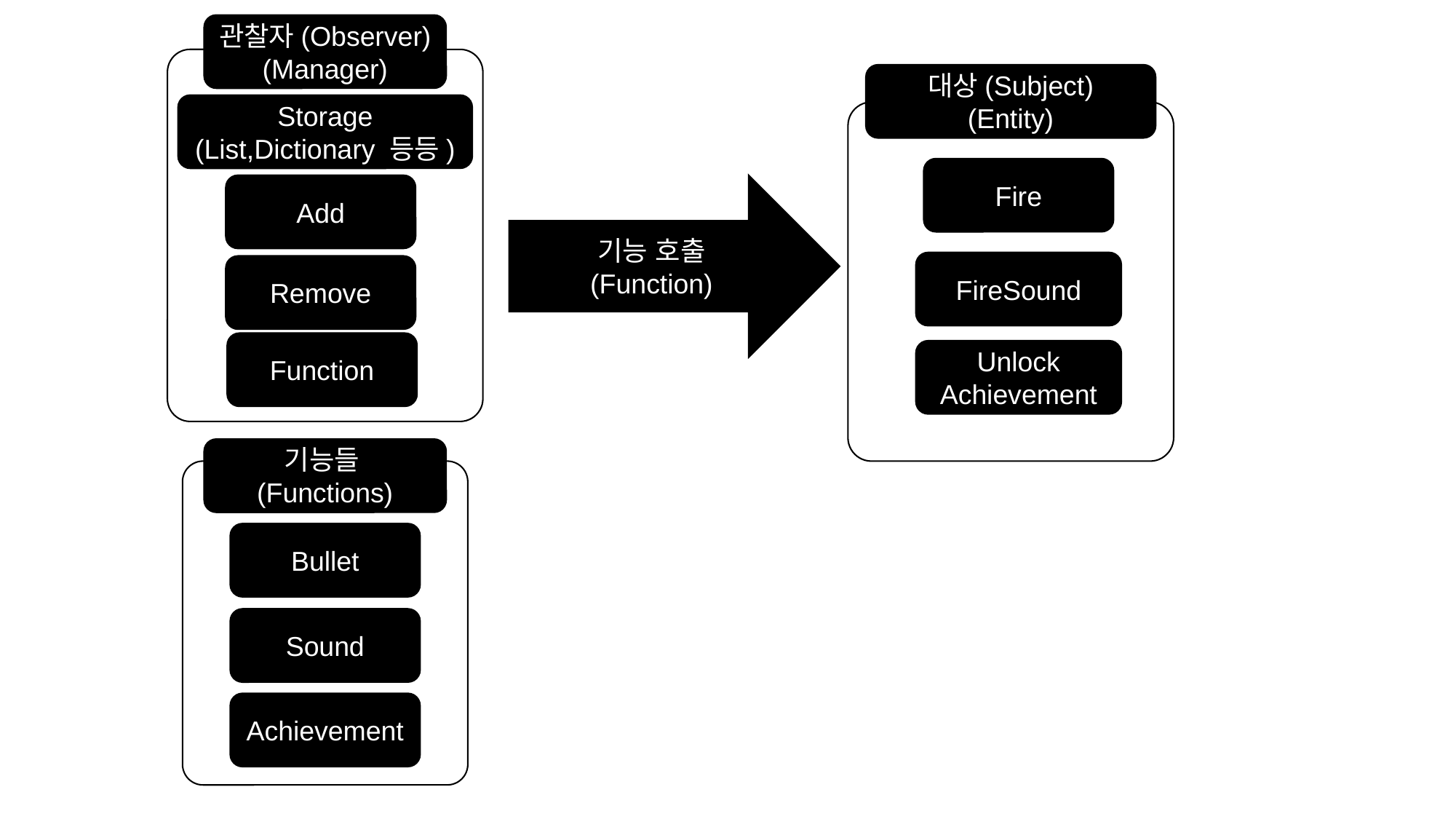

관찰자(Observer)
(Manager)
Add
대상(Subject)
(Entity)
Storage
(List,Dictionary 등등)

Fire
Add
기능 호출
(Function)
FireSound
Remove
Function
Unlock Achievement
기능들(Functions)

Bullet
Sound
Achievement